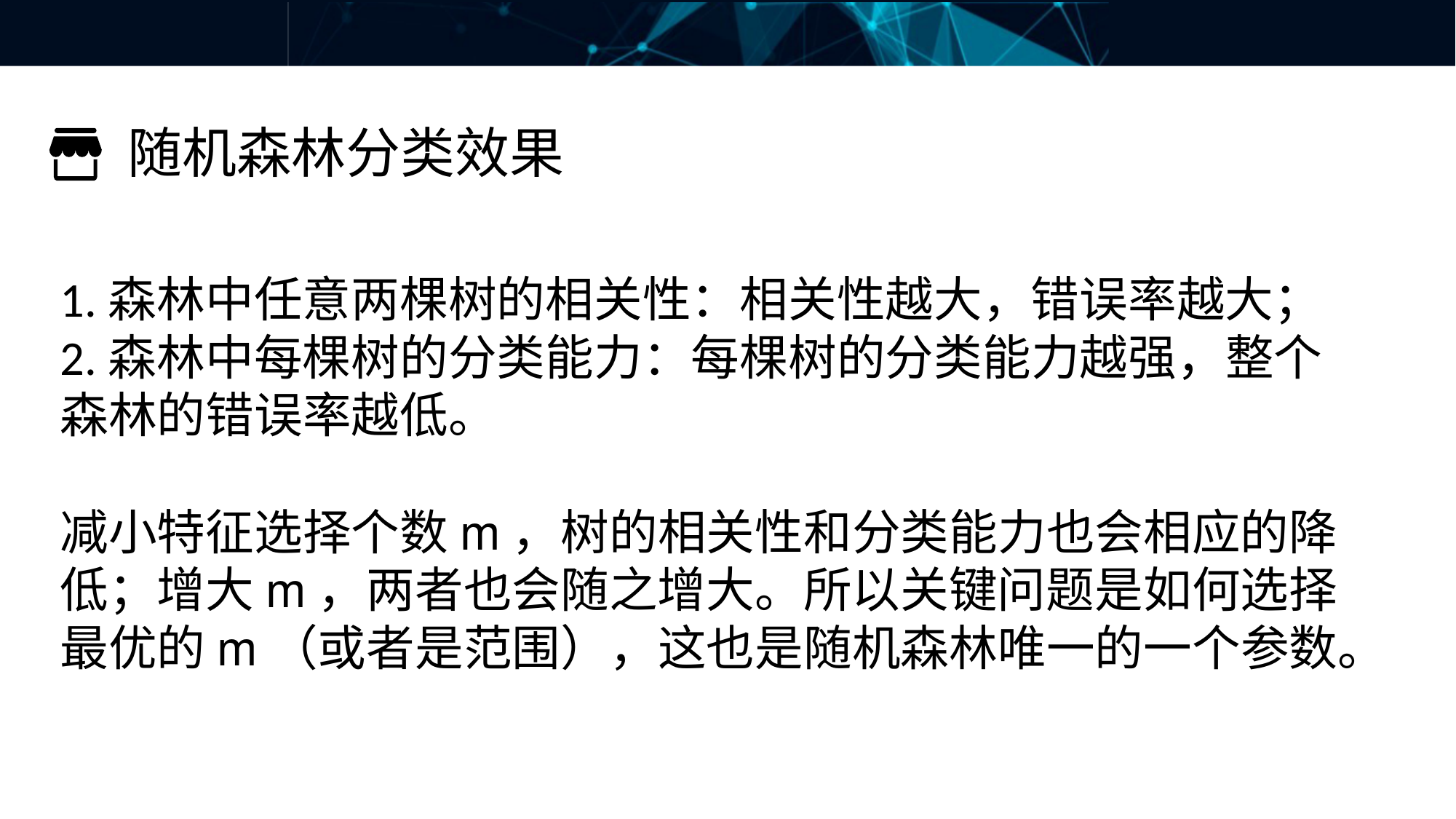

随机森林分类效果

1.森林中任意两棵树的相关性：相关性越大，错误率越大；
2.森林中每棵树的分类能力：每棵树的分类能力越强，整个森林的错误率越低。
减小特征选择个数m，树的相关性和分类能力也会相应的降低；增大m，两者也会随之增大。所以关键问题是如何选择最优的m（或者是范围），这也是随机森林唯一的一个参数。